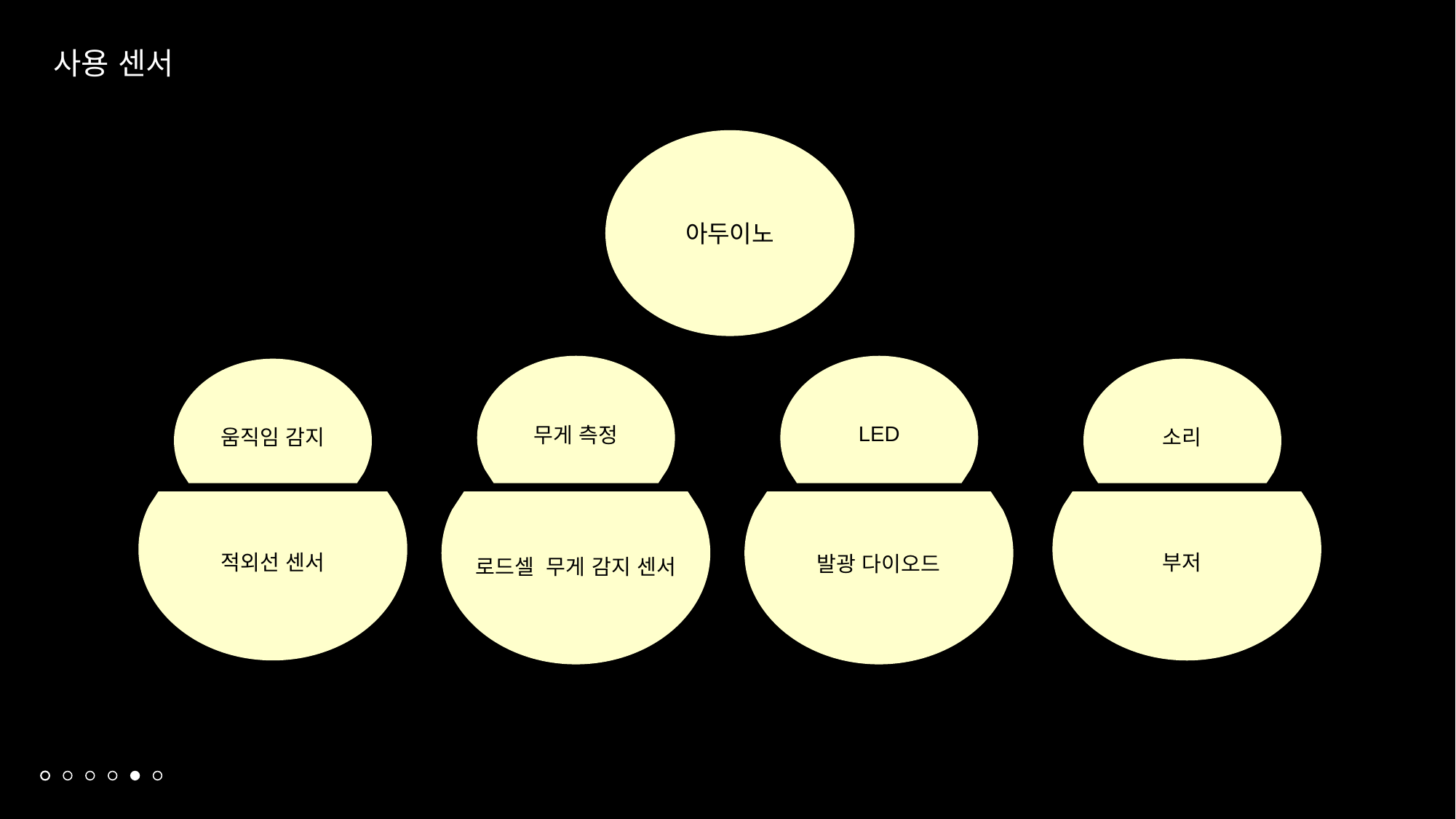

사용 센서
아두이노

움직임 감지
소리
LED
무게 측정

적외선 센서
부저
발광 다이오드
로드셀  무게 감지 센서